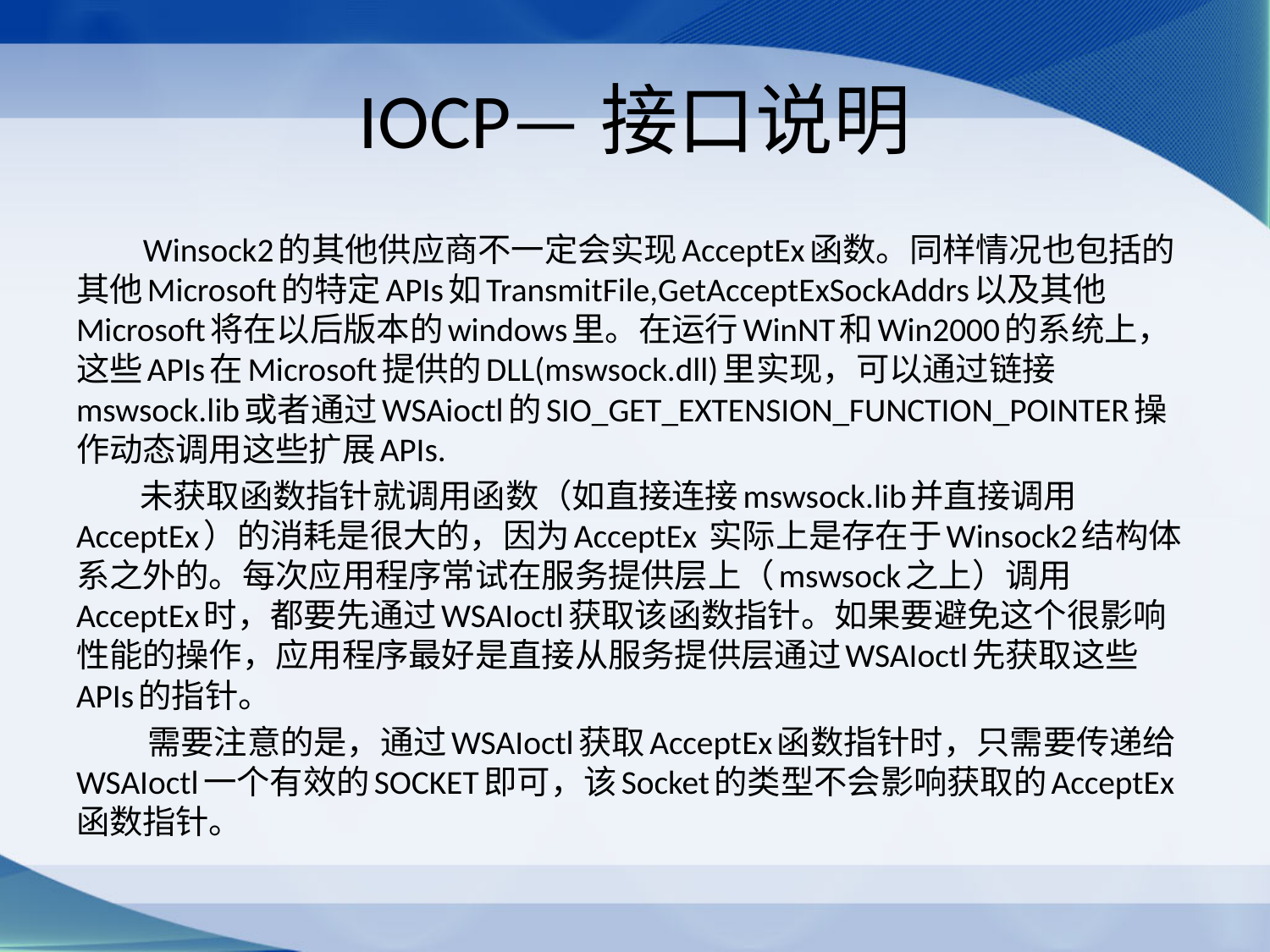

# IOCP—接口说明
         Winsock2的其他供应商不一定会实现AcceptEx函数。同样情况也包括的其他Microsoft的特定APIs如TransmitFile,GetAcceptExSockAddrs以及其他Microsoft将在以后版本的windows里。在运行WinNT和Win2000的系统上，这些APIs在Microsoft提供的DLL(mswsock.dll)里实现，可以通过链接mswsock.lib或者通过WSAioctl的SIO_GET_EXTENSION_FUNCTION_POINTER操作动态调用这些扩展APIs.
        未获取函数指针就调用函数（如直接连接mswsock.lib并直接调用AcceptEx）的消耗是很大的，因为AcceptEx 实际上是存在于Winsock2结构体系之外的。每次应用程序常试在服务提供层上（mswsock之上）调用AcceptEx时，都要先通过WSAIoctl获取该函数指针。如果要避免这个很影响性能的操作，应用程序最好是直接从服务提供层通过WSAIoctl先获取这些APIs的指针。
         需要注意的是，通过WSAIoctl获取AcceptEx函数指针时，只需要传递给WSAIoctl一个有效的SOCKET即可，该Socket的类型不会影响获取的AcceptEx函数指针。